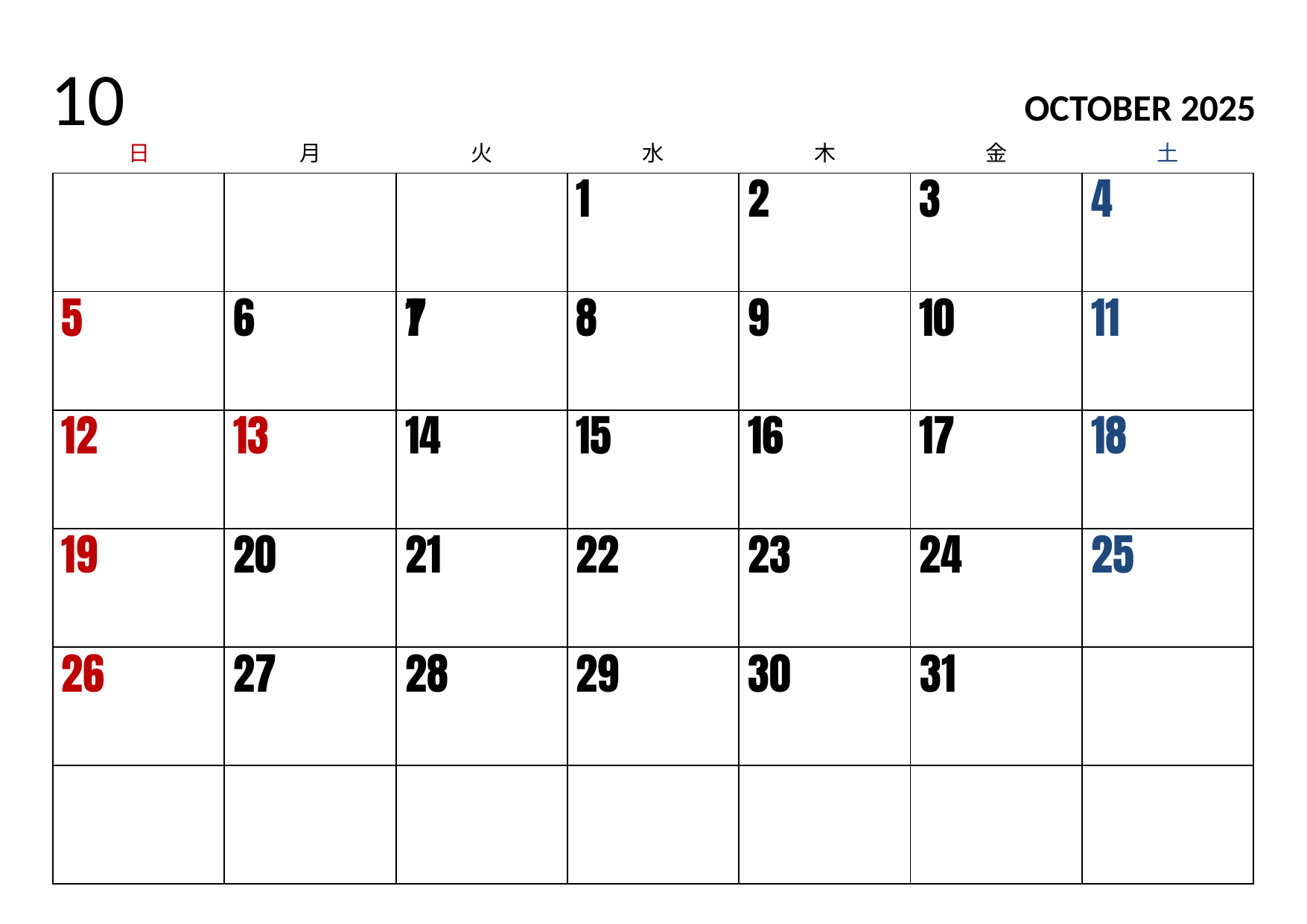

10
OCTOBER 2025
日
月
火
水
木
金
土

1
2
3
4

5
6
1
7
8
9

10

11

12
13
14
15
16
17
18

19
20
21
22
23
24
25

31
26
27
28
29
30